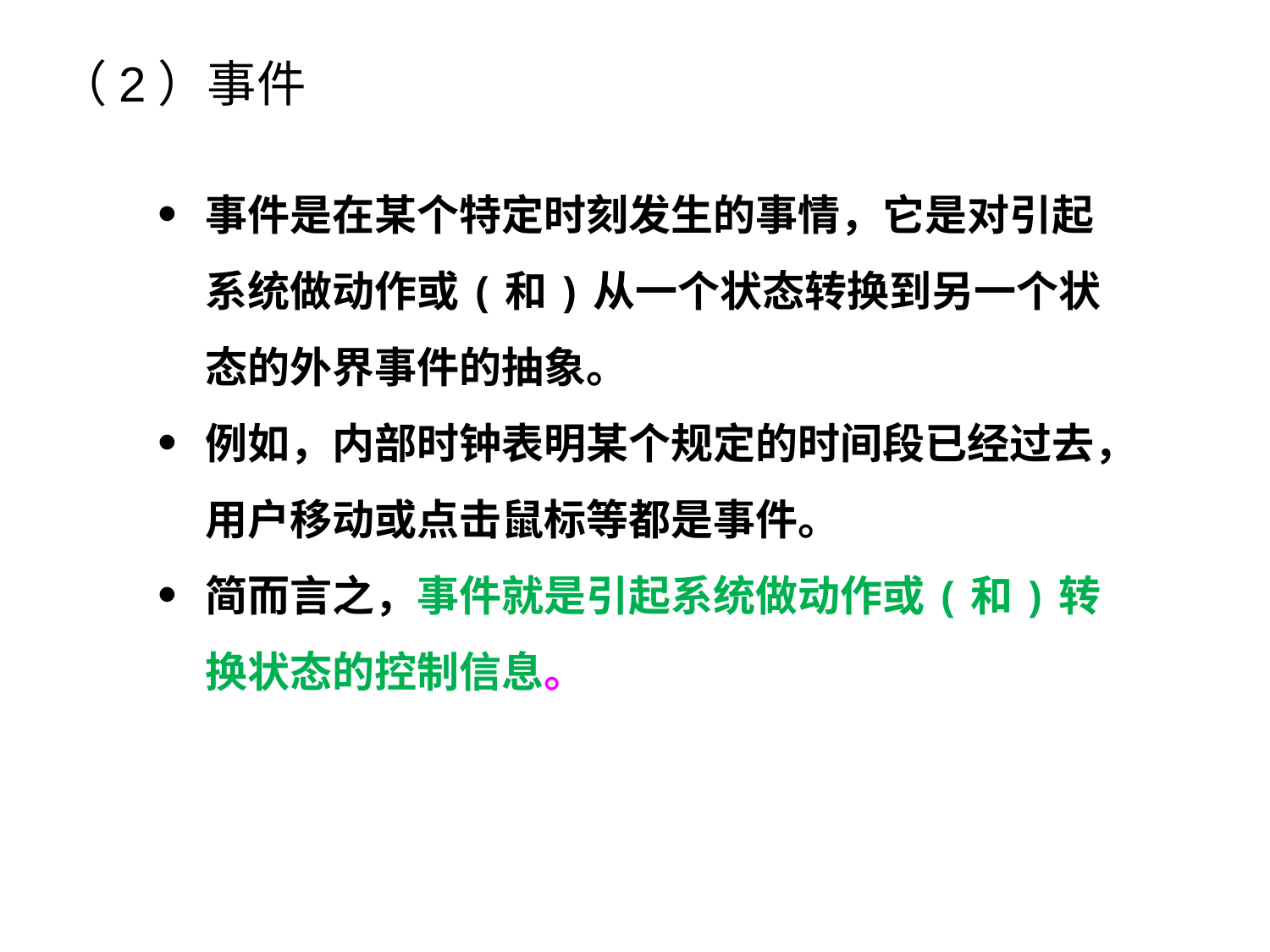

（2）事件
事件是在某个特定时刻发生的事情，它是对引起系统做动作或(和)从一个状态转换到另一个状态的外界事件的抽象。
例如，内部时钟表明某个规定的时间段已经过去，用户移动或点击鼠标等都是事件。
简而言之，事件就是引起系统做动作或(和)转换状态的控制信息。